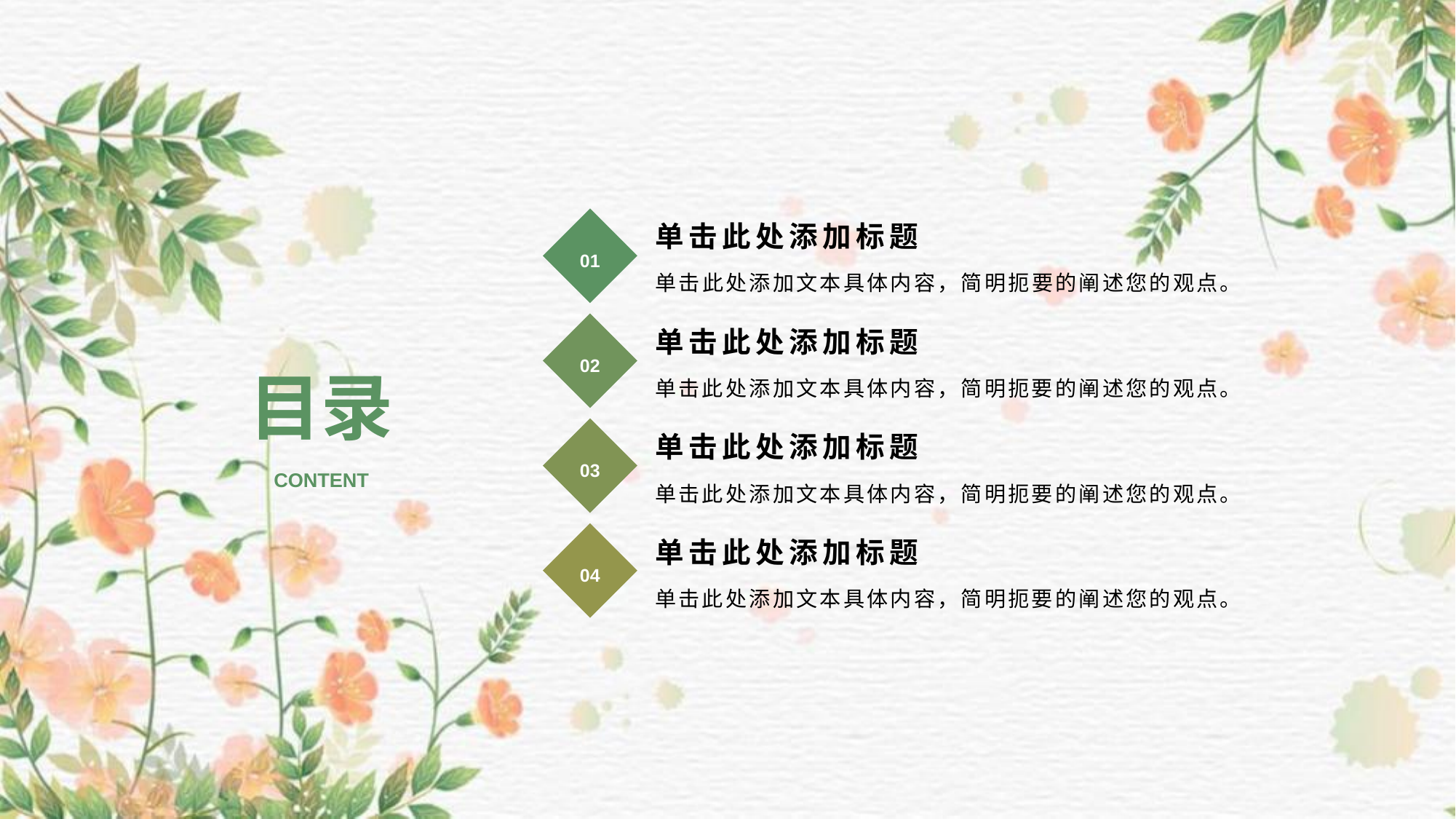

单击此处添加标题
01
单击此处添加文本具体内容，简明扼要的阐述您的观点。
单击此处添加标题
02
目录
单击此处添加文本具体内容，简明扼要的阐述您的观点。
单击此处添加标题
03
CONTENT
单击此处添加文本具体内容，简明扼要的阐述您的观点。
单击此处添加标题
04
单击此处添加文本具体内容，简明扼要的阐述您的观点。